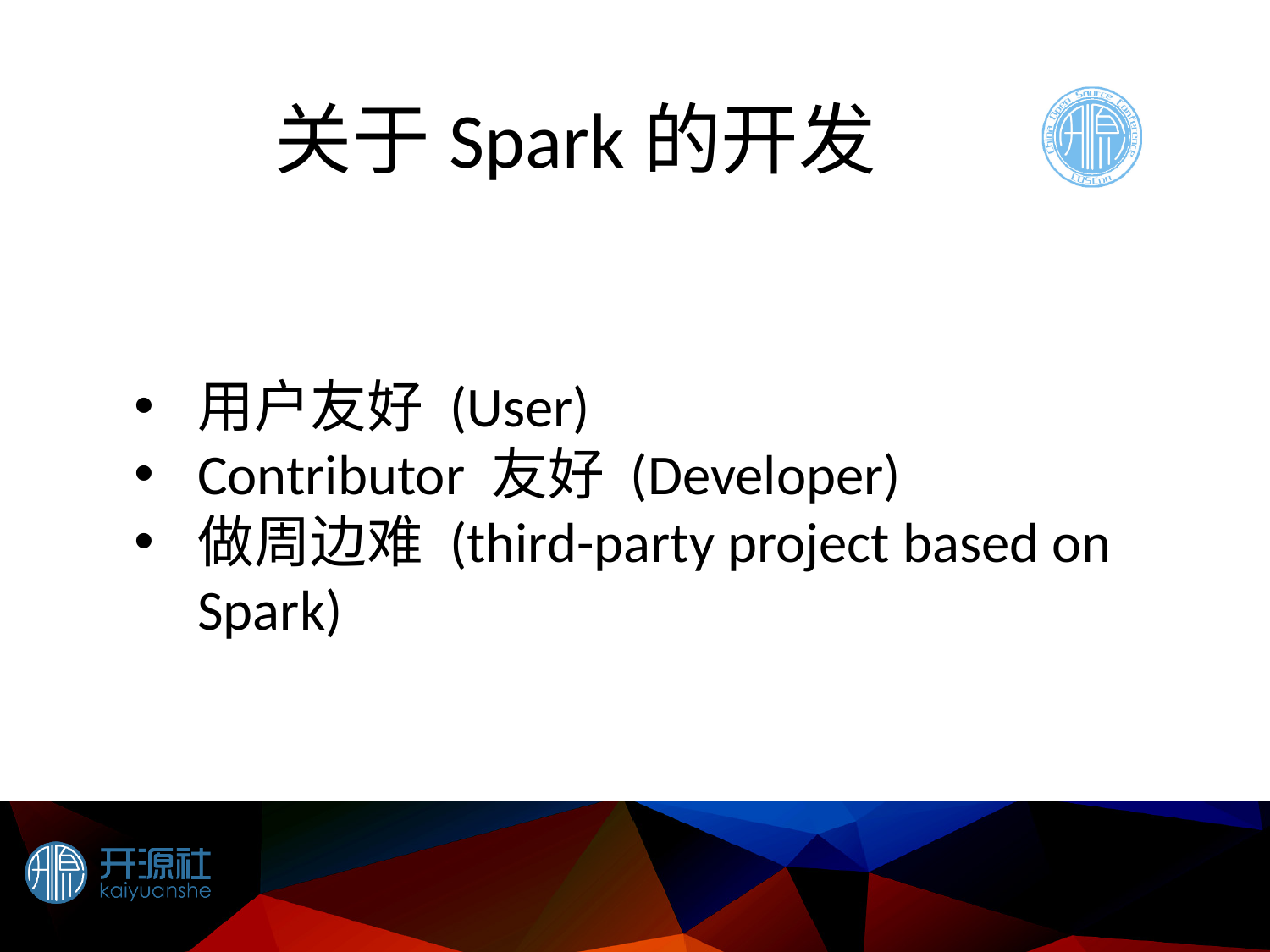

# 关于Spark的开发
用户友好 (User)
Contributor 友好 (Developer)
做周边难 (third-party project based on Spark)